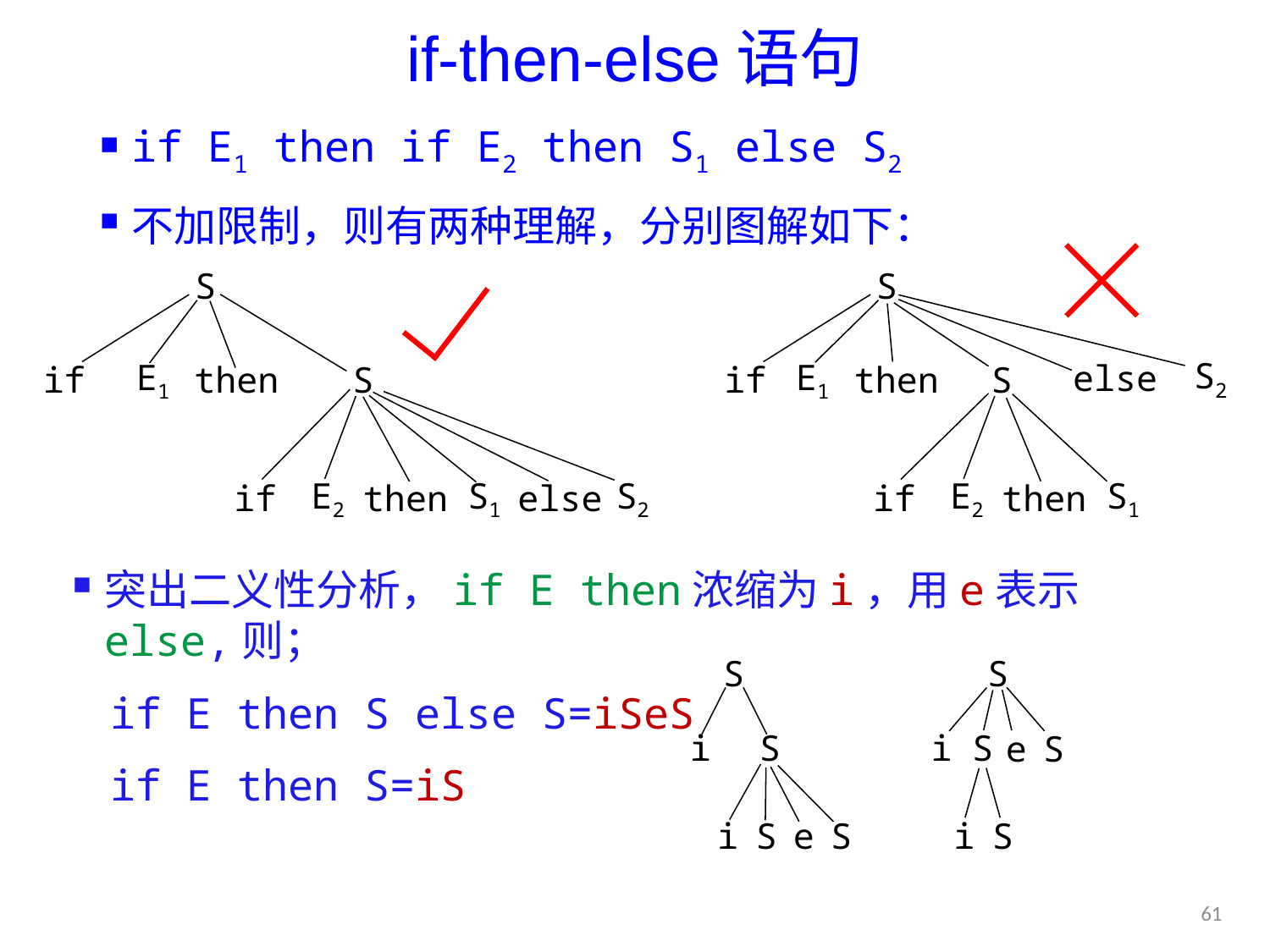

# if-then-else语句
if E1 then if E2 then S1 else S2
不加限制，则有两种理解，分别图解如下：
S

if
E1
then
S

if
E2
then
S1
else
S2
S

else
S2
if
E1
then
S

if
E2
then
S1
突出二义性分析，if E then浓缩为i，用e表示else,则；
if E then S else S=iSeS
if E then S=iS
S

i
S

i
S
e
S
S

i
S
e
S

i
S
61